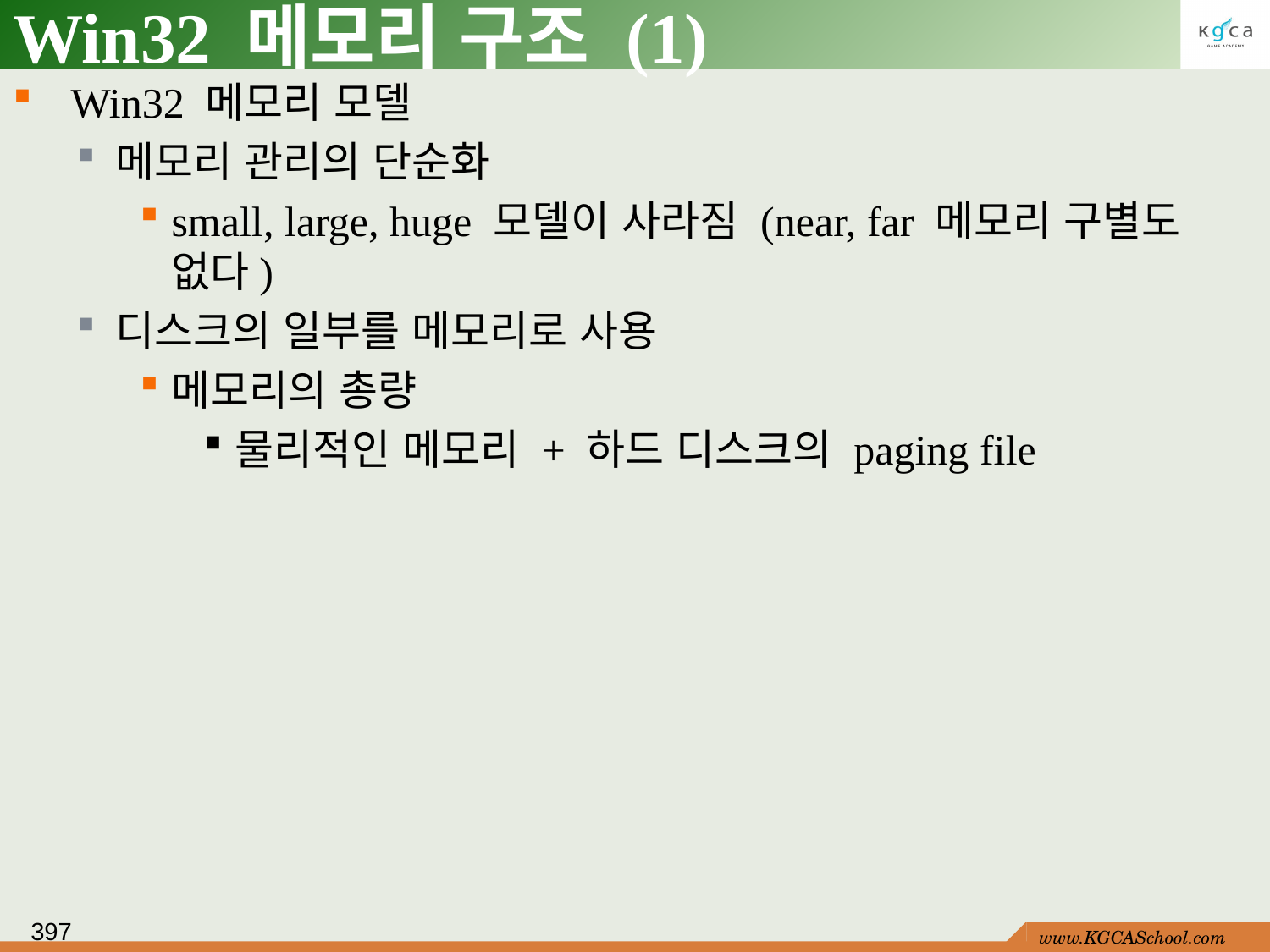

# Win32 메모리 구조 (1)
 Win32 메모리 모델
메모리 관리의 단순화
small, large, huge 모델이 사라짐 (near, far 메모리 구별도 없다)
디스크의 일부를 메모리로 사용
메모리의 총량
물리적인 메모리 + 하드 디스크의 paging file
397